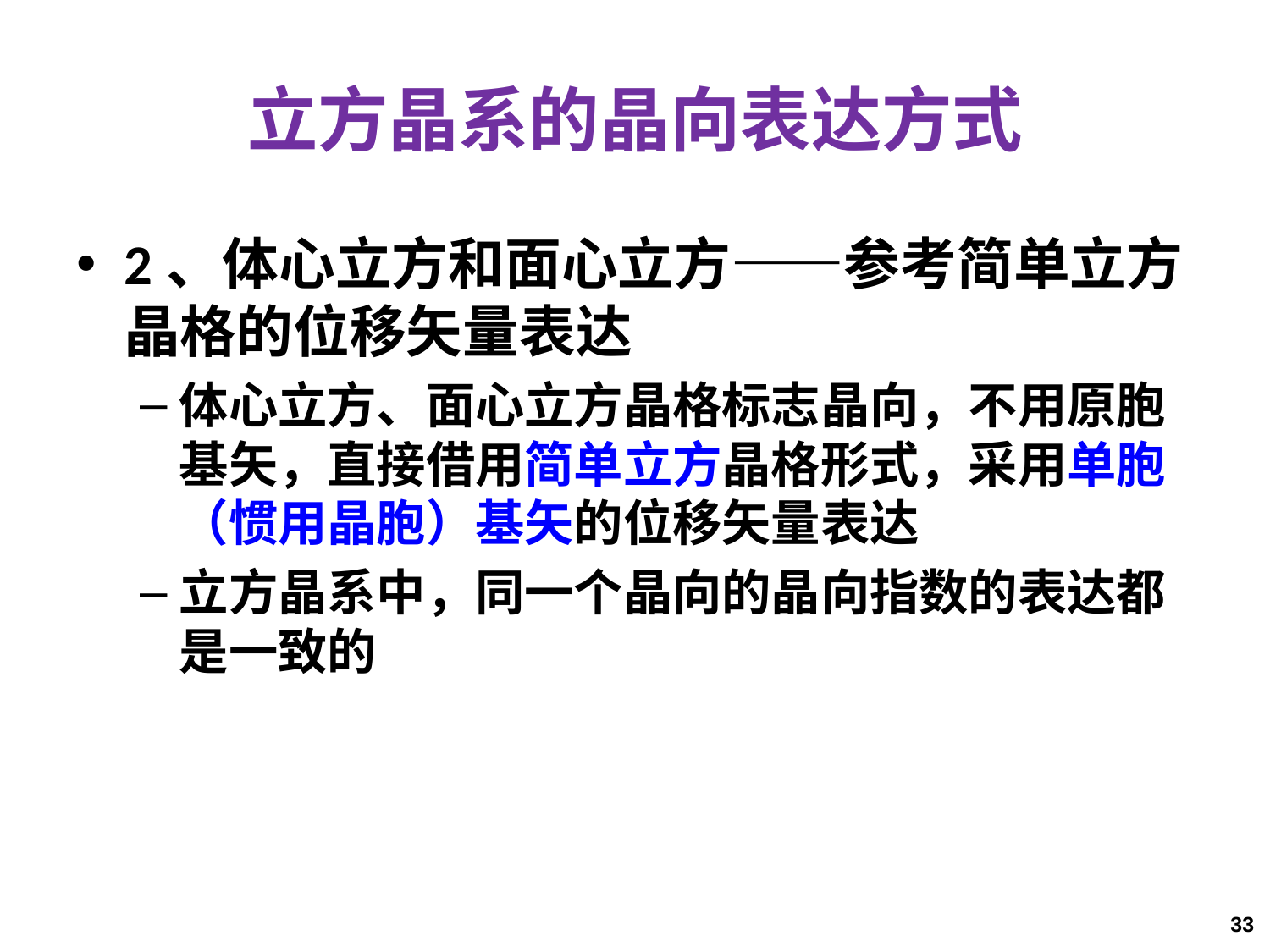

# 立方晶系的晶向表达方式
2、体心立方和面心立方——参考简单立方晶格的位移矢量表达
体心立方、面心立方晶格标志晶向，不用原胞基矢，直接借用简单立方晶格形式，采用单胞（惯用晶胞）基矢的位移矢量表达
立方晶系中，同一个晶向的晶向指数的表达都是一致的
33